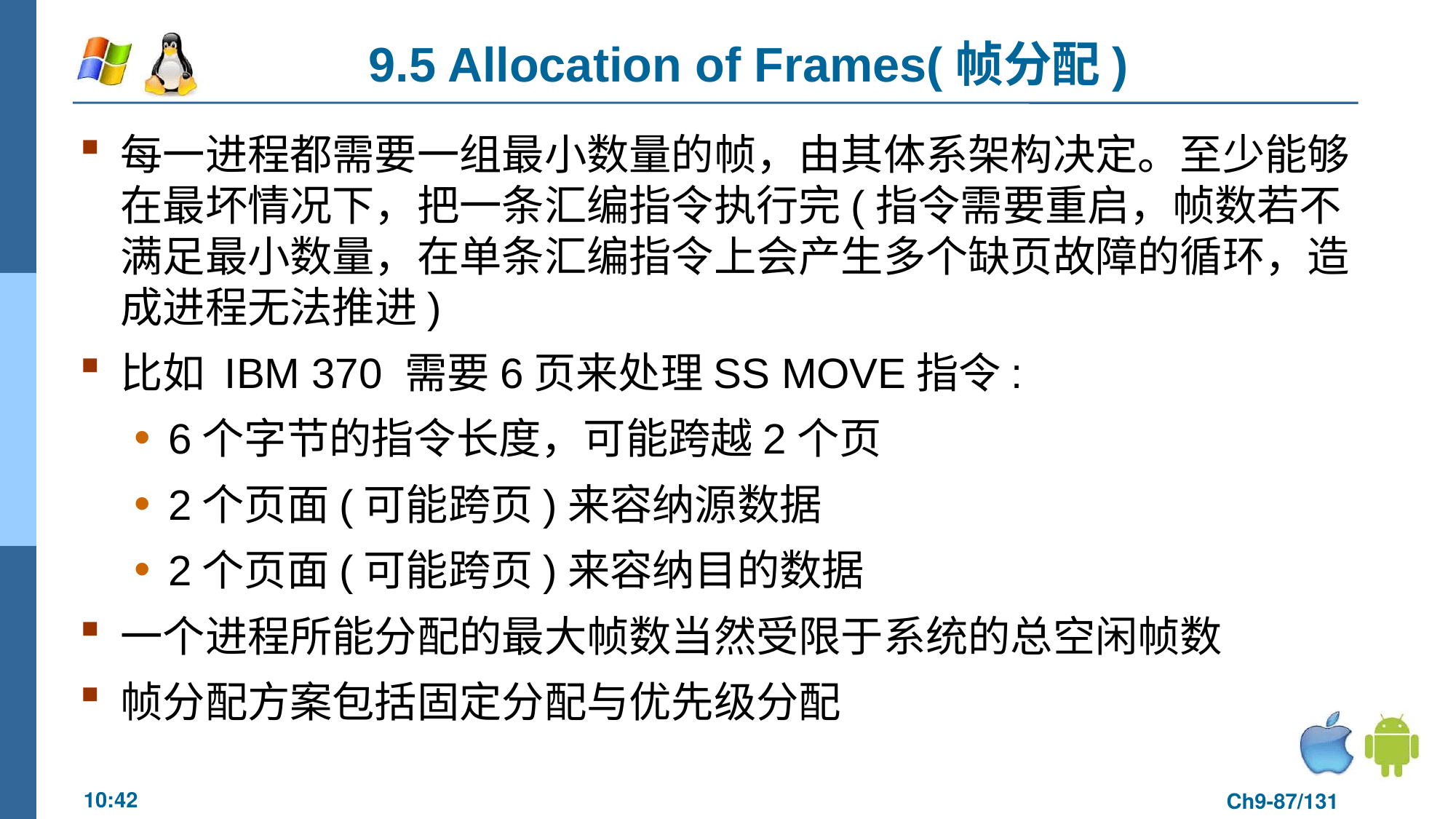

# 9.5 Allocation of Frames(帧分配)
每一进程都需要一组最小数量的帧，由其体系架构决定。至少能够在最坏情况下，把一条汇编指令执行完(指令需要重启，帧数若不满足最小数量，在单条汇编指令上会产生多个缺页故障的循环，造成进程无法推进)
比如 IBM 370 需要6页来处理SS MOVE指令:
6个字节的指令长度，可能跨越2个页
2个页面(可能跨页)来容纳源数据
2个页面(可能跨页)来容纳目的数据
一个进程所能分配的最大帧数当然受限于系统的总空闲帧数
帧分配方案包括固定分配与优先级分配